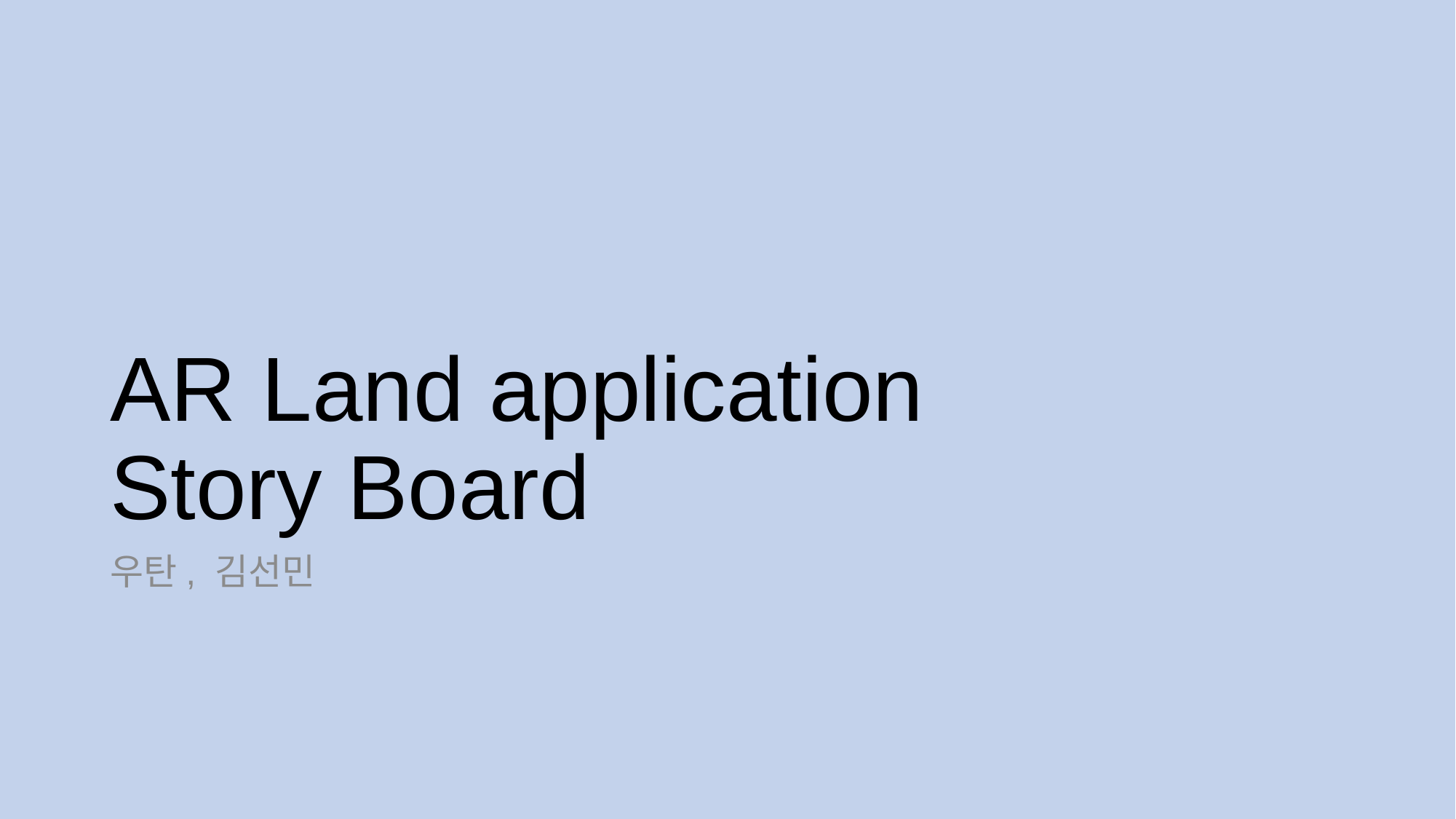

# AR Land application Story Board
우탄, 김선민